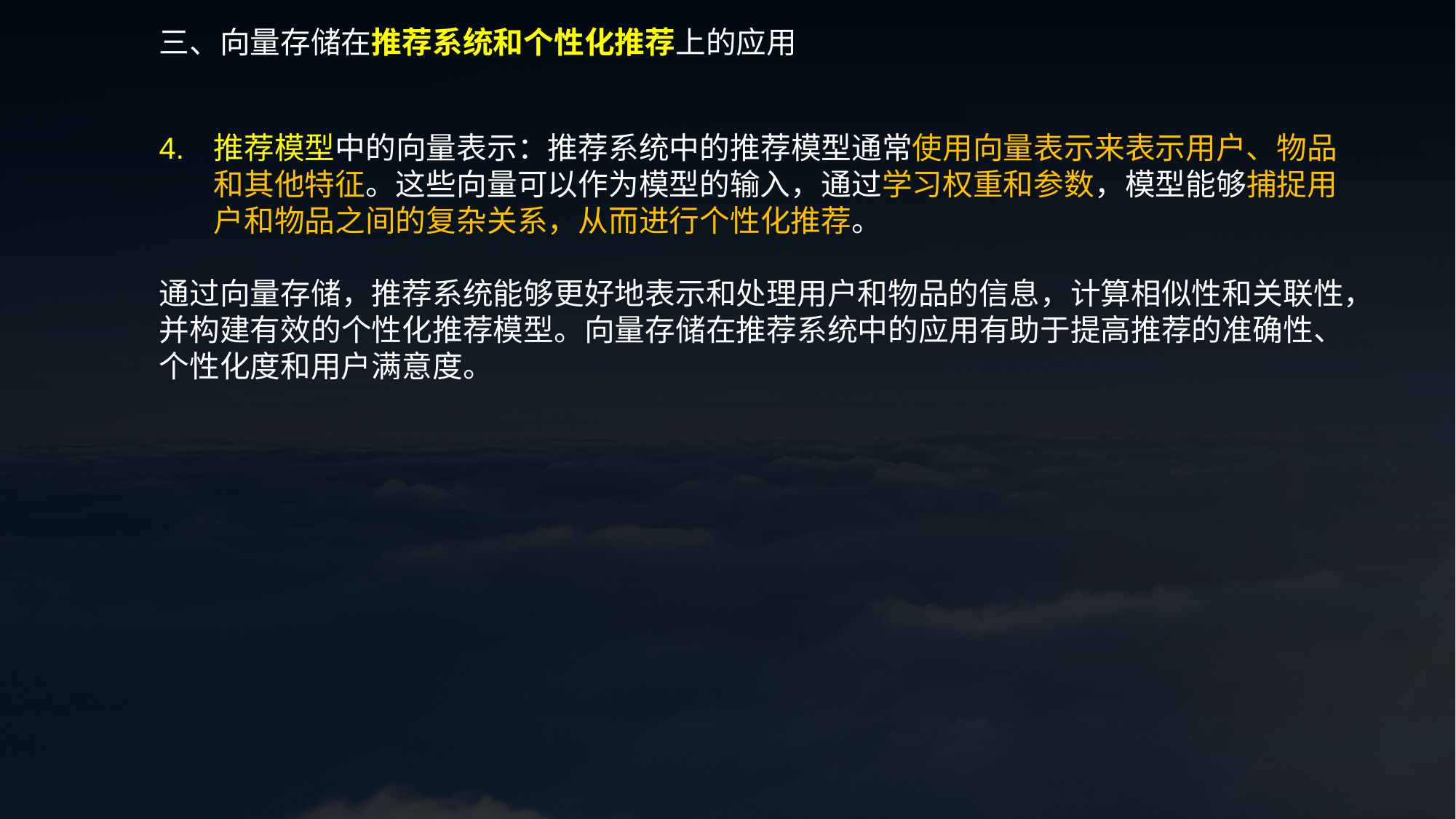

三、向量存储在推荐系统和个性化推荐上的应用

推荐模型中的向量表示：推荐系统中的推荐模型通常使用向量表示来表示用户、物品和其他特征。这些向量可以作为模型的输入，通过学习权重和参数，模型能够捕捉用户和物品之间的复杂关系，从而进行个性化推荐。

通过向量存储，推荐系统能够更好地表示和处理用户和物品的信息，计算相似性和关联性，并构建有效的个性化推荐模型。向量存储在推荐系统中的应用有助于提高推荐的准确性、个性化度和用户满意度。